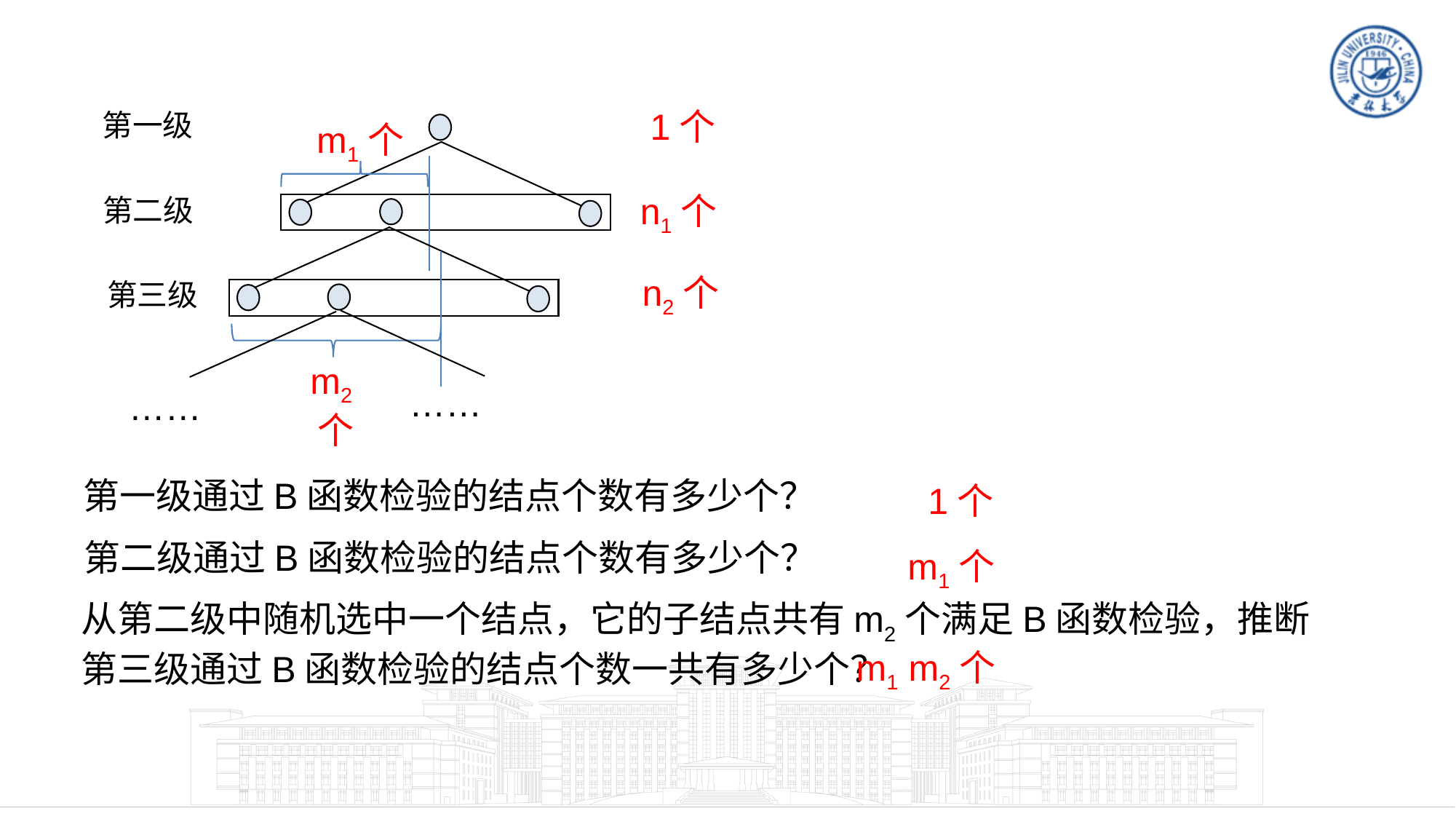

1个

第一级
m1个

n1个
第二级

n2个
第三级

m2个
……
……

第一级通过B函数检验的结点个数有多少个？
1个
第二级通过B函数检验的结点个数有多少个？
m1个
从第二级中随机选中一个结点，它的子结点共有m2个满足B函数检验，推断第三级通过B函数检验的结点个数一共有多少个？
m1 m2个
23